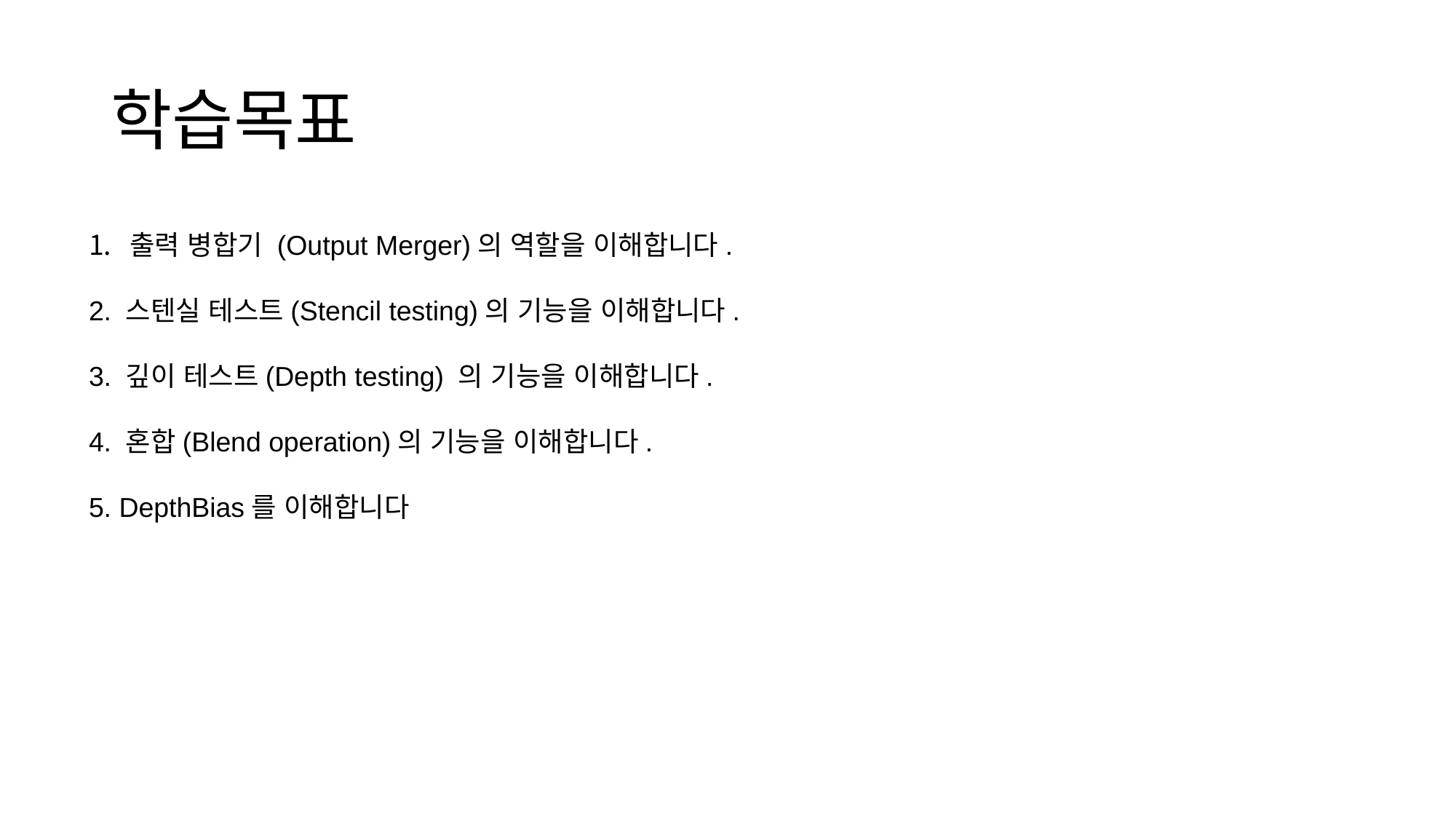

# 학습목표
출력 병합기 (Output Merger)의 역할을 이해합니다.

2. 스텐실 테스트(Stencil testing)의 기능을 이해합니다.

3. 깊이 테스트(Depth testing) 의 기능을 이해합니다.

4. 혼합(Blend operation)의 기능을 이해합니다.

5. DepthBias를 이해합니다